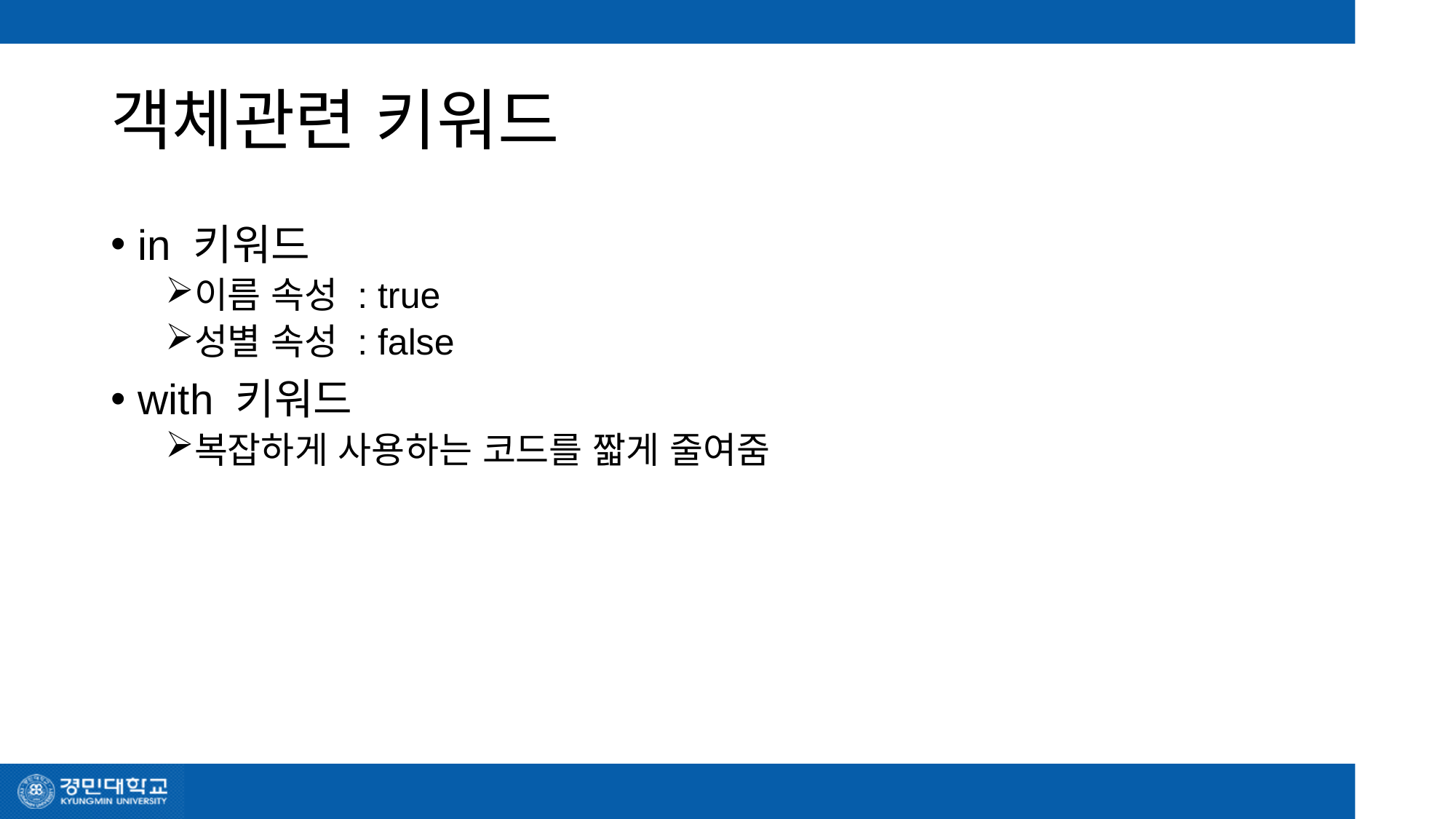

# 객체관련 키워드
in 키워드
이름 속성 : true
성별 속성 : false
with 키워드
복잡하게 사용하는 코드를 짧게 줄여줌